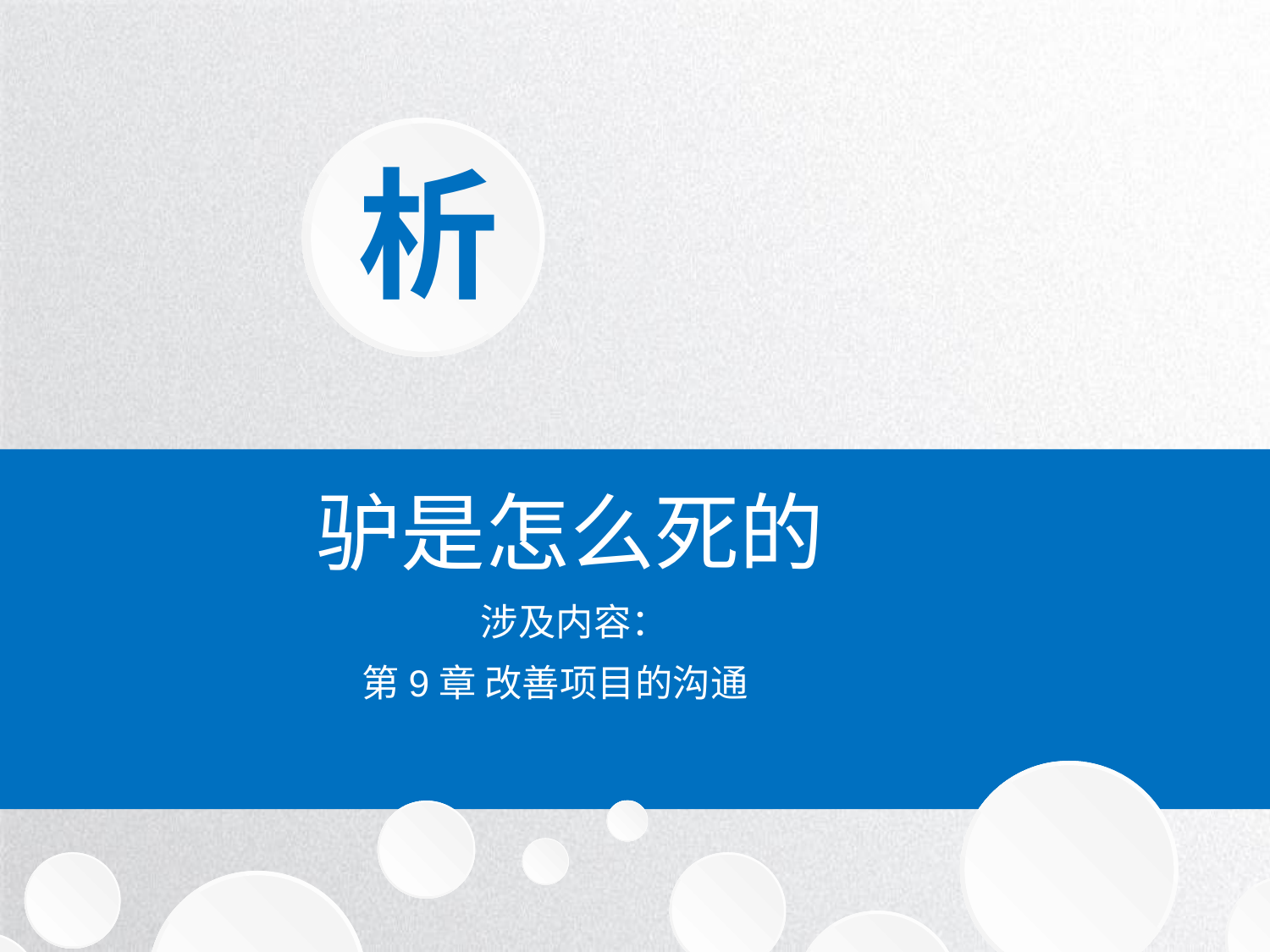

例

案

分

析

驴是怎么死的
涉及内容：
第9章 改善项目的沟通